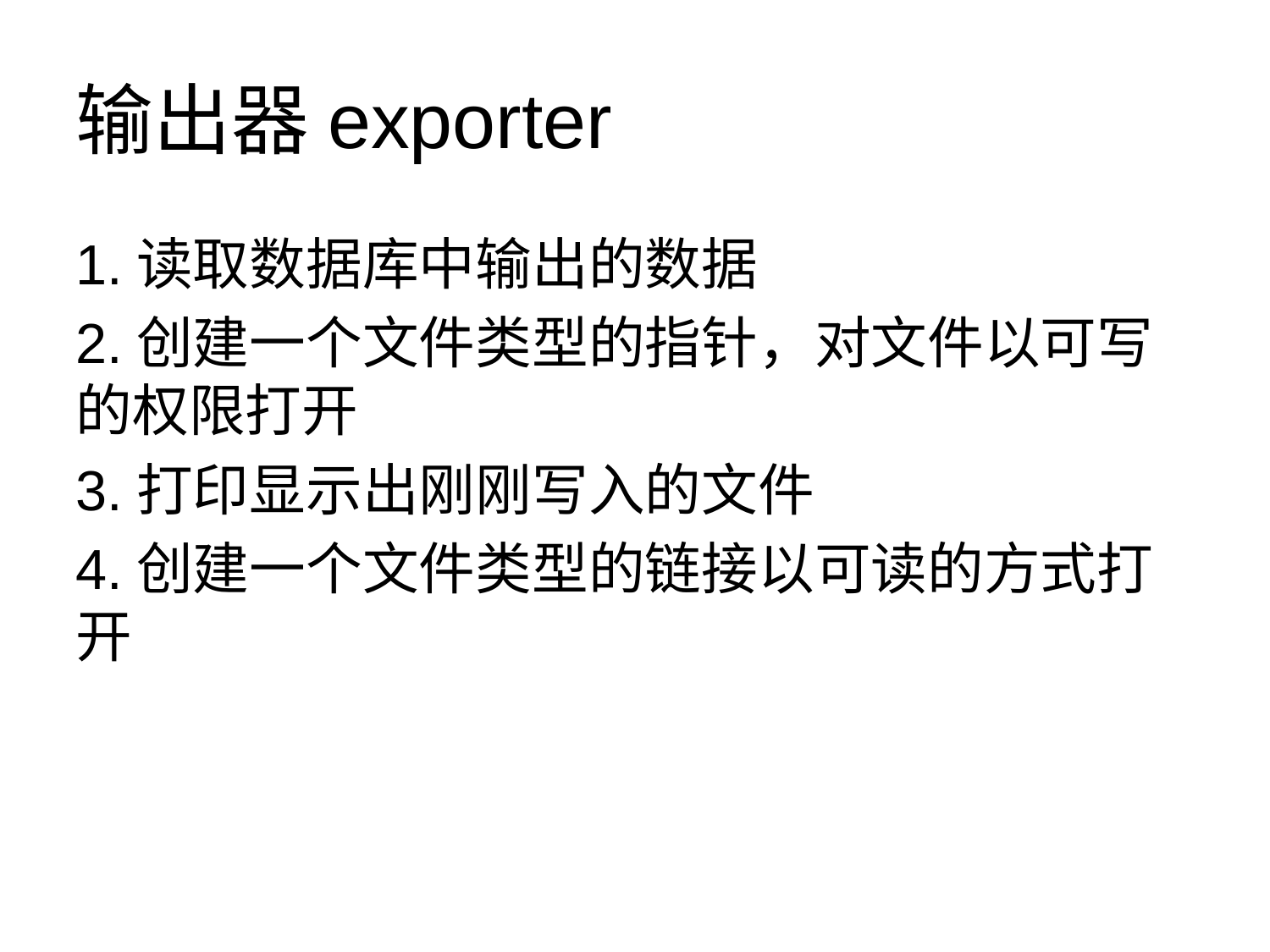

# 输出器exporter
1.读取数据库中输出的数据
2.创建一个文件类型的指针，对文件以可写的权限打开
3.打印显示出刚刚写入的文件
4.创建一个文件类型的链接以可读的方式打开